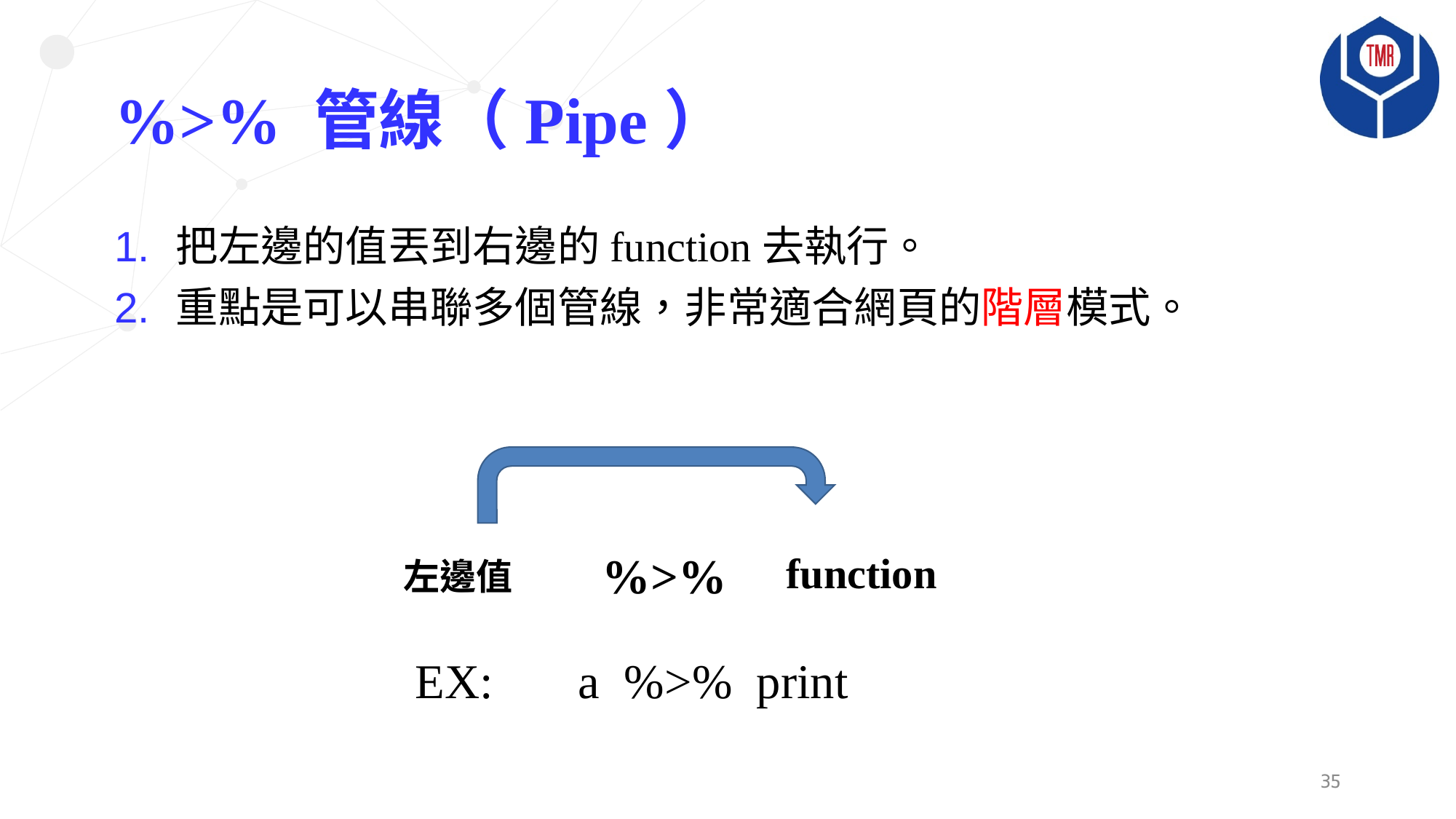

# %>% 管線（Pipe）
把左邊的值丟到右邊的function去執行。
重點是可以串聯多個管線，非常適合網頁的階層模式。

%>%
function
左邊值
   EX:       a  %>%  print
35